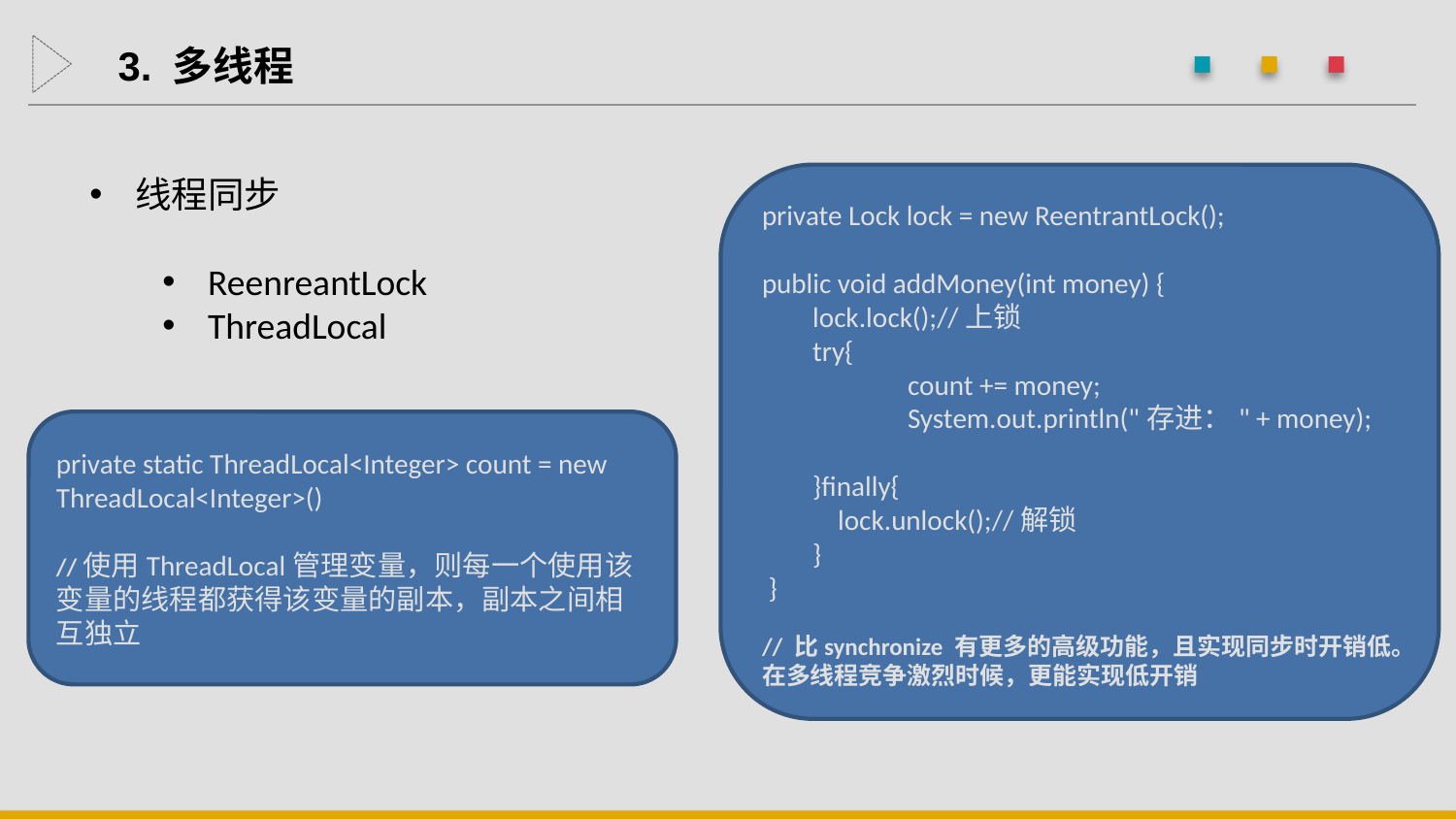

· · ·
3. 多线程

线程同步

ReenreantLock
ThreadLocal

private Lock lock = new ReentrantLock();

public void addMoney(int money) {
        lock.lock();//上锁
        try{
        	count += money;
        	System.out.println("存进：" + money);

        }finally{
            lock.unlock();//解锁
        }
 }

// 比synchronize 有更多的高级功能，且实现同步时开销低。在多线程竞争激烈时候，更能实现低开销

private static ThreadLocal<Integer> count = new ThreadLocal<Integer>()

//使用ThreadLocal管理变量，则每一个使用该变量的线程都获得该变量的副本，副本之间相互独立